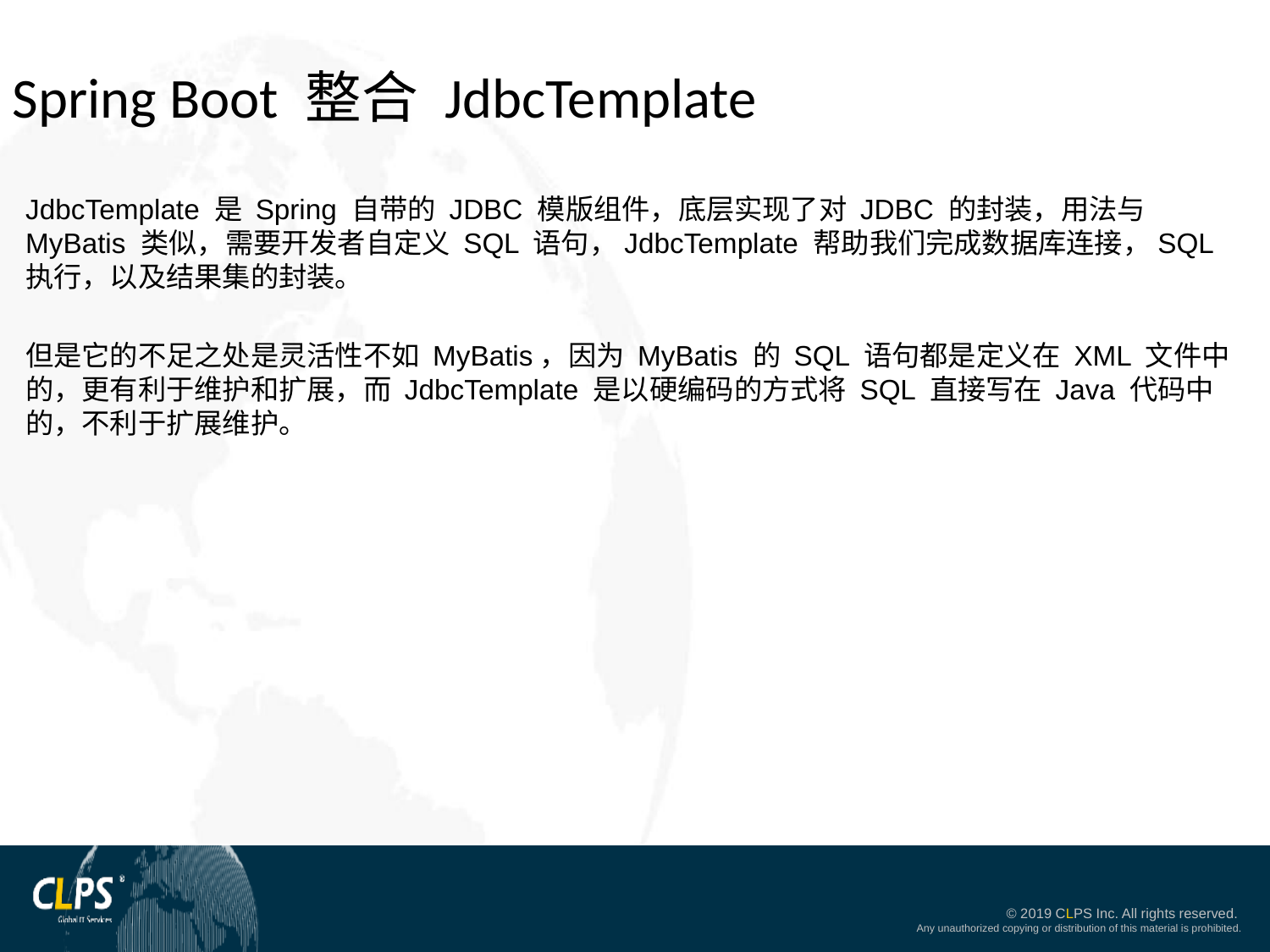

Spring Boot 整合 JdbcTemplate

JdbcTemplate 是 Spring 自带的 JDBC 模版组件，底层实现了对 JDBC 的封装，用法与 MyBatis 类似，需要开发者自定义 SQL 语句，JdbcTemplate 帮助我们完成数据库连接，SQL 执行，以及结果集的封装。

但是它的不足之处是灵活性不如 MyBatis，因为 MyBatis 的 SQL 语句都是定义在 XML 文件中的，更有利于维护和扩展，而 JdbcTemplate 是以硬编码的方式将 SQL 直接写在 Java 代码中的，不利于扩展维护。
9